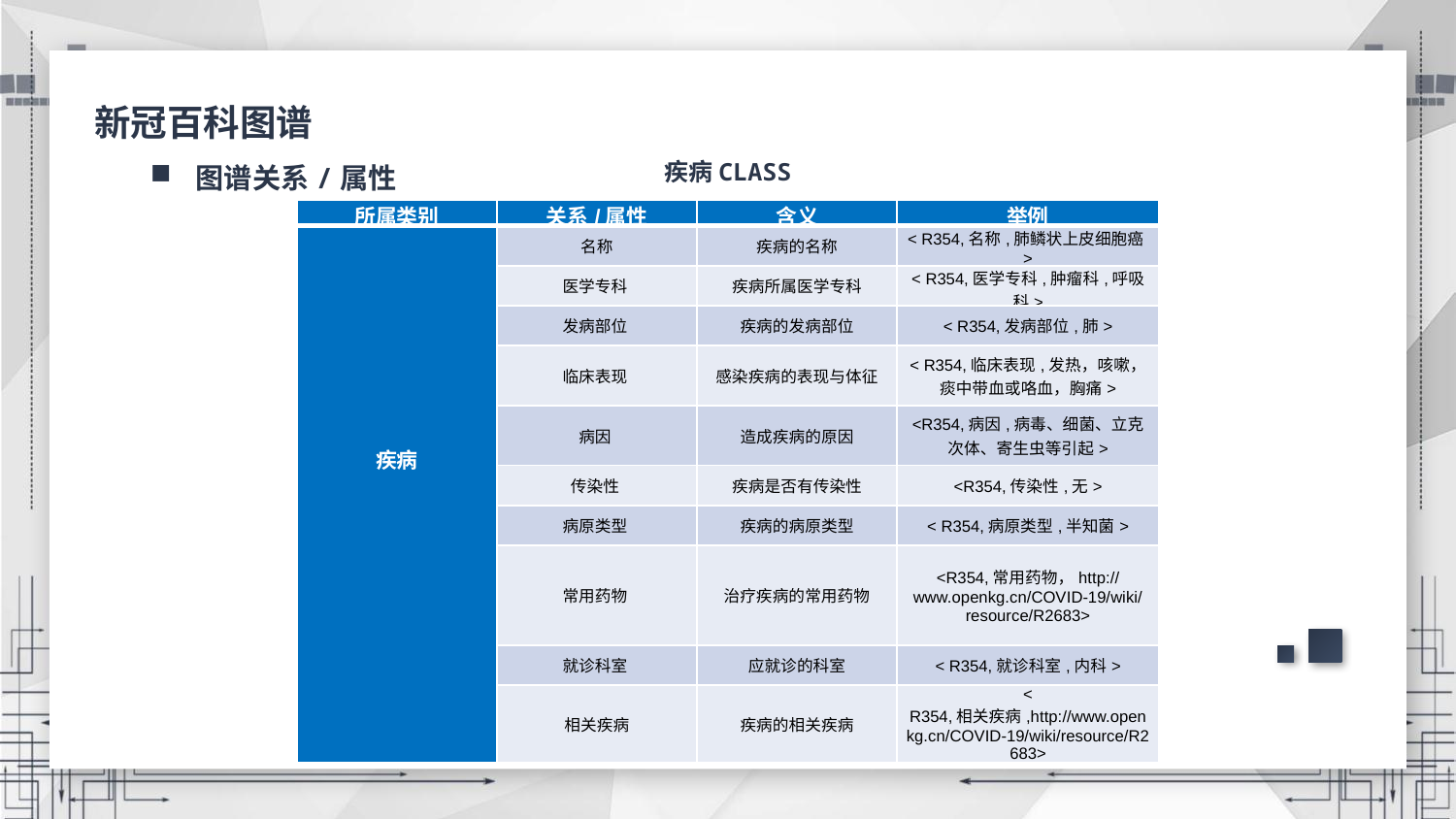

新冠百科图谱
图谱关系/属性
疾病CLASS
| 所属类别 | 关系/属性 | 含义 | 举例 |
| --- | --- | --- | --- |
| 疾病 | 名称 | 疾病的名称 | < R354,名称,肺鳞状上皮细胞癌> |
|  | 医学专科 | 疾病所属医学专科 | < R354,医学专科,肿瘤科,呼吸科> |
|  | 发病部位 | 疾病的发病部位 | < R354,发病部位,肺> |
|  | 临床表现 | 感染疾病的表现与体征 | < R354,临床表现,发热，咳嗽，痰中带血或咯血，胸痛> |
|  | 病因 | 造成疾病的原因 | <R354,病因,病毒、细菌、立克次体、寄生虫等引起> |
|  | 传染性 | 疾病是否有传染性 | <R354,传染性,无> |
|  | 病原类型 | 疾病的病原类型 | < R354,病原类型,半知菌> |
|  | 常用药物 | 治疗疾病的常用药物 | <R354,常用药物，http://www.openkg.cn/COVID-19/wiki/resource/R2683> |
|  | 就诊科室 | 应就诊的科室 | < R354,就诊科室,内科> |
|  | 相关疾病 | 疾病的相关疾病 | < R354,相关疾病,http://www.openkg.cn/COVID-19/wiki/resource/R2683> |